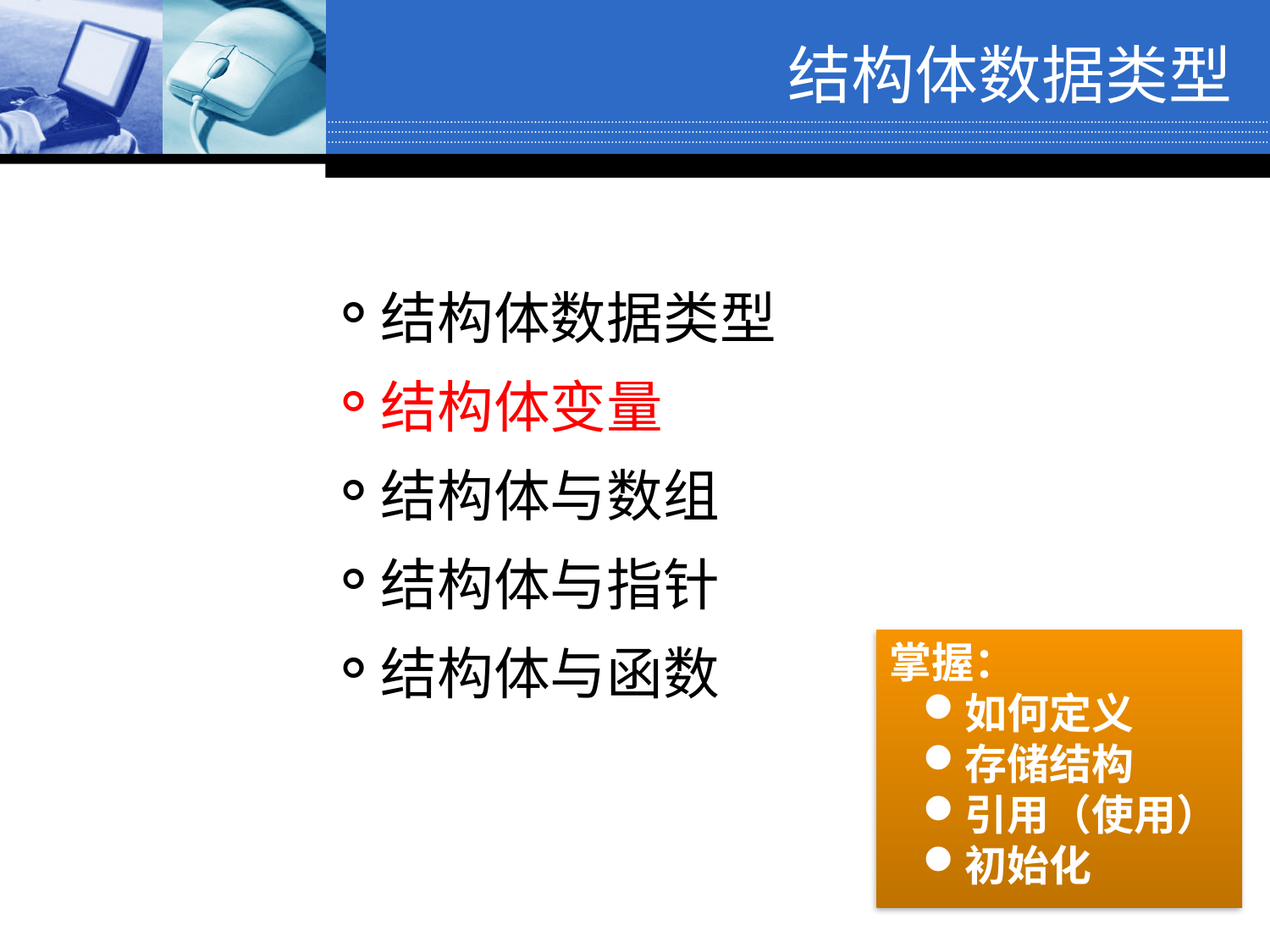

结构体数据类型
结构体数据类型
结构体变量
结构体与数组
结构体与指针
结构体与函数
掌握：
如何定义
存储结构
引用（使用）
初始化